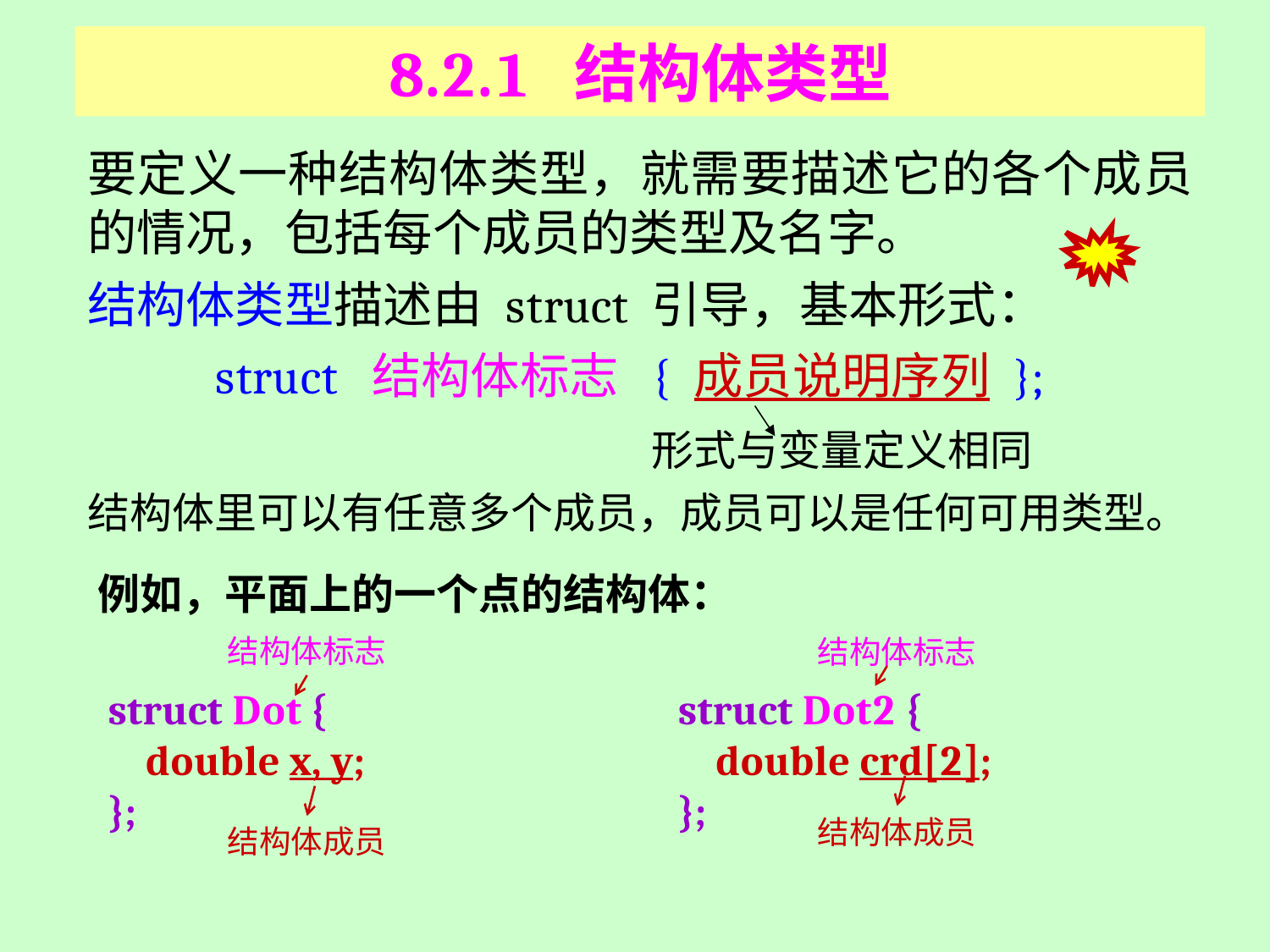

# 8.2.1  结构体类型
要定义一种结构体类型，就需要描述它的各个成员的情况，包括每个成员的类型及名字。
结构体类型描述由 struct 引导，基本形式：
	struct  结构体标志  { 成员说明序列 };
				    形式与变量定义相同
结构体里可以有任意多个成员，成员可以是任何可用类型。

例如，平面上的一个点的结构体：
结构体标志
结构体标志
struct Dot {
    double x, y;
};
struct Dot2 {
    double crd[2];
};
结构体成员
结构体成员
11